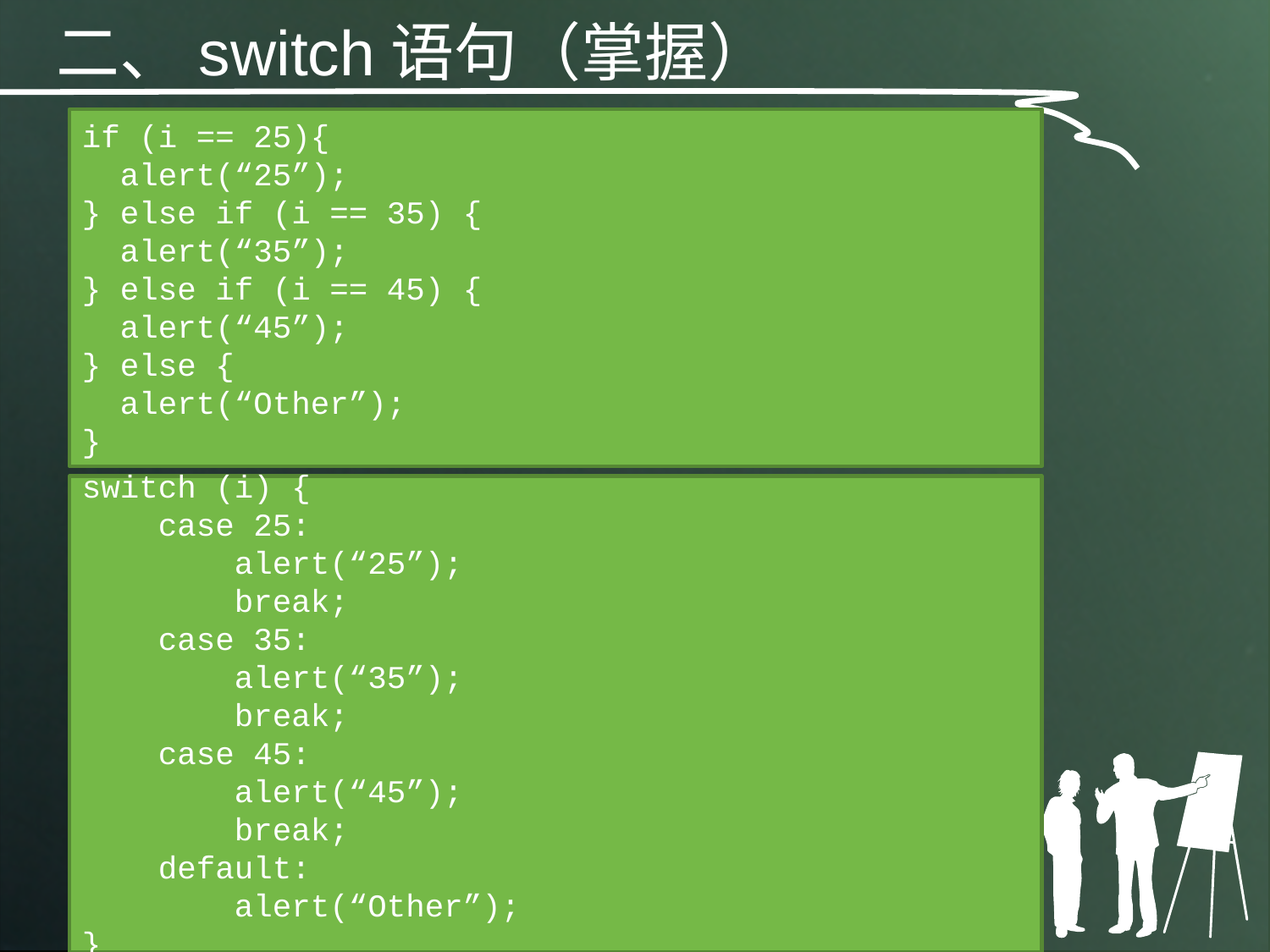

二、switch语句（掌握）

if (i == 25){
  alert(“25”);
} else if (i == 35) {
  alert(“35”);
} else if (i == 45) {
  alert(“45”);
} else {
  alert(“Other”);
}
switch (i) {
    case 25:
        alert(“25”);
        break;
    case 35:
        alert(“35”);
        break;
    case 45:
        alert(“45”);
        break;
    default:
        alert(“Other”);
}